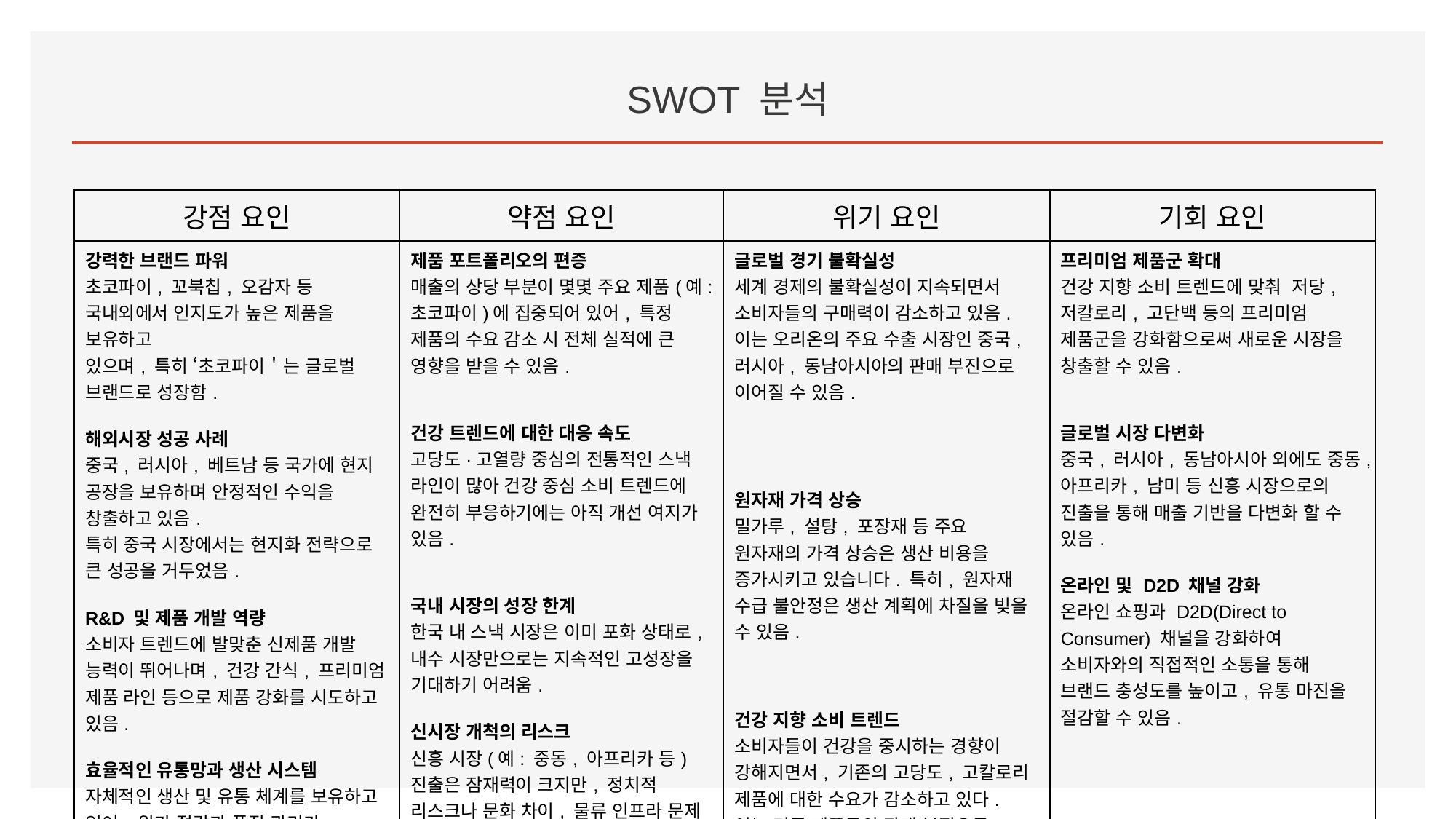

# SWOT 분석

| 강점 요인 | 약점 요인 | 위기 요인 | 기회 요인 |
| --- | --- | --- | --- |
| 강력한 브랜드 파워 초코파이, 꼬북칩, 오감자 등 국내외에서 인지도가 높은 제품을 보유하고 있으며, 특히 ‘초코파이＇는 글로벌 브랜드로 성장함. 해외시장 성공 사례 중국, 러시아, 베트남 등 국가에 현지 공장을 보유하며 안정적인 수익을 창출하고 있음. 특히 중국 시장에서는 현지화 전략으로 큰 성공을 거두었음. R&D 및 제품 개발 역량 소비자 트렌드에 발맞춘 신제품 개발 능력이 뛰어나며, 건강 간식, 프리미엄 제품 라인 등으로 제품 강화를 시도하고 있음. 효율적인 유통망과 생산 시스템 자체적인 생산 및 유통 체계를 보유하고 있어, 원가 절감과 품질 관리가 가능하며, 신속한 시장 대응력을 갖추고 있음. | 제품 포트폴리오의 편증 매출의 상당 부분이 몇몇 주요 제품(예: 초코파이)에 집중되어 있어, 특정 제품의 수요 감소 시 전체 실적에 큰 영향을 받을 수 있음. 건강 트렌드에 대한 대응 속도 고당도·고열량 중심의 전통적인 스낵 라인이 많아 건강 중심 소비 트렌드에 완전히 부응하기에는 아직 개선 여지가 있음. 국내 시장의 성장 한계 한국 내 스낵 시장은 이미 포화 상태로, 내수 시장만으로는 지속적인 고성장을 기대하기 어려움. 신시장 개척의 리스크 신흥 시장(예: 중동, 아프리카 등) 진출은 잠재력이 크지만, 정치적 리스크나 문화 차이, 물류 인프라 문제 등도 상존함. | 글로벌 경기 불확실성 세계 경제의 불확실성이 지속되면서 소비자들의 구매력이 감소하고 있음. 이는 오리온의 주요 수출 시장인 중국, 러시아, 동남아시아의 판매 부진으로 이어질 수 있음. 원자재 가격 상승 밀가루, 설탕, 포장재 등 주요 원자재의 가격 상승은 생산 비용을 증가시키고 있습니다. 특히, 원자재 수급 불안정은 생산 계획에 차질을 빚을 수 있음. 건강 지향 소비 트렌드 소비자들이 건강을 중시하는 경향이 강해지면서, 기존의 고당도, 고칼로리 제품에 대한 수요가 감소하고 있다. 이는 기존 제품군의 판매 부진으로 이어질 수 있음. | 프리미엄 제품군 확대 건강 지향 소비 트렌드에 맞춰 저당, 저칼로리, 고단백 등의 프리미엄 제품군을 강화함으로써 새로운 시장을 창출할 수 있음. 글로벌 시장 다변화 중국, 러시아, 동남아시아 외에도 중동, 아프리카, 남미 등 신흥 시장으로의 진출을 통해 매출 기반을 다변화 할 수 있음. 온라인 및 D2D 채널 강화 온라인 쇼핑과 D2D(Direct to Consumer) 채널을 강화하여 소비자와의 직접적인 소통을 통해 브랜드 충성도를 높이고, 유통 마진을 절감할 수 있음. |